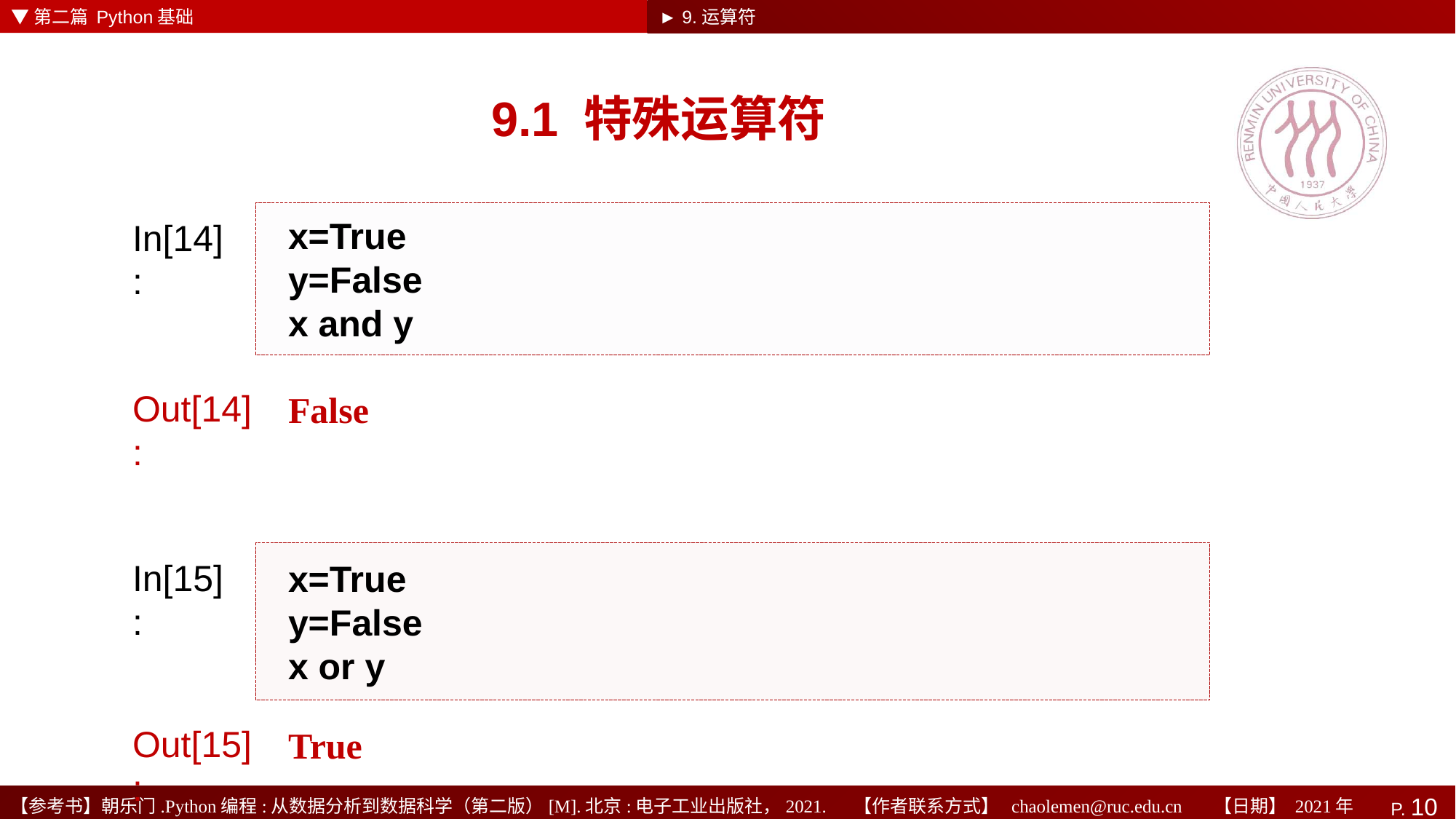

▼第二篇 Python基础
► 9.运算符
# 9.1 特殊运算符
x=True
y=False
x and y
In[14]:
False
Out[14]:
x=True
y=False
x or y
In[15]:
True
Out[15]: